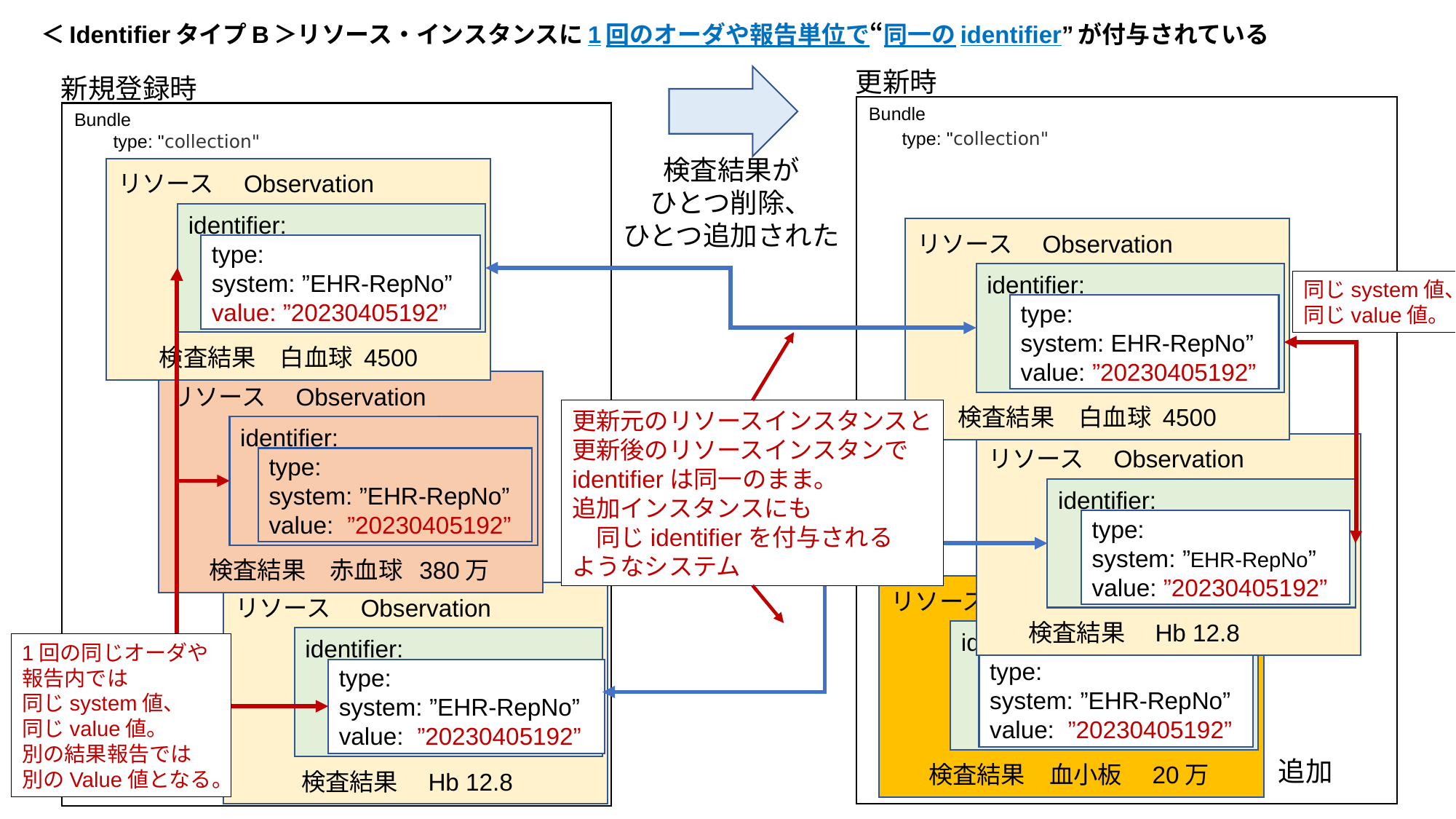

# ＜IdentifierタイプB＞リソース・インスタンスに1回のオーダや報告単位で“同一のidentifier”が付与されている
更新時
新規登録時

Bundle

Bundle
type: "collection"
type: "collection"
検査結果が
ひとつ削除、
ひとつ追加された

リソース　Observation
identifier:

type:
system: ”EHR-RepNo”
value: ”20230405192”
検査結果　白血球 4500

リソース　Observation
identifier:

type:
system: EHR-RepNo”
value: ”20230405192”
検査結果　白血球 4500
同じsystem値、
同じvalue値。

リソース　Observation
identifier:

type:
system: ”EHR-RepNo”
value:  ”20230405192”
検査結果　赤血球  380万
更新元のリソースインスタンスと
更新後のリソースインスタンで
identifierは同一のまま。
追加インスタンスにも
　同じidentifierを付与される
ようなシステム

リソース　Observation
identifier:

type:
system: ”EHR-RepNo”
value: ”20230405192”
検査結果　Hb 12.8

リソース　Observation
identifier:

type:
system: ”EHR-RepNo”
value:  ”20230405192”
検査結果　血小板　20万

リソース　Observation
identifier:

type:
system: ”EHR-RepNo”
value:  ”20230405192”
検査結果　Hb 12.8
1回の同じオーダや
報告内では
同じsystem値、
同じvalue値。
別の結果報告では
別のValue値となる。
追加